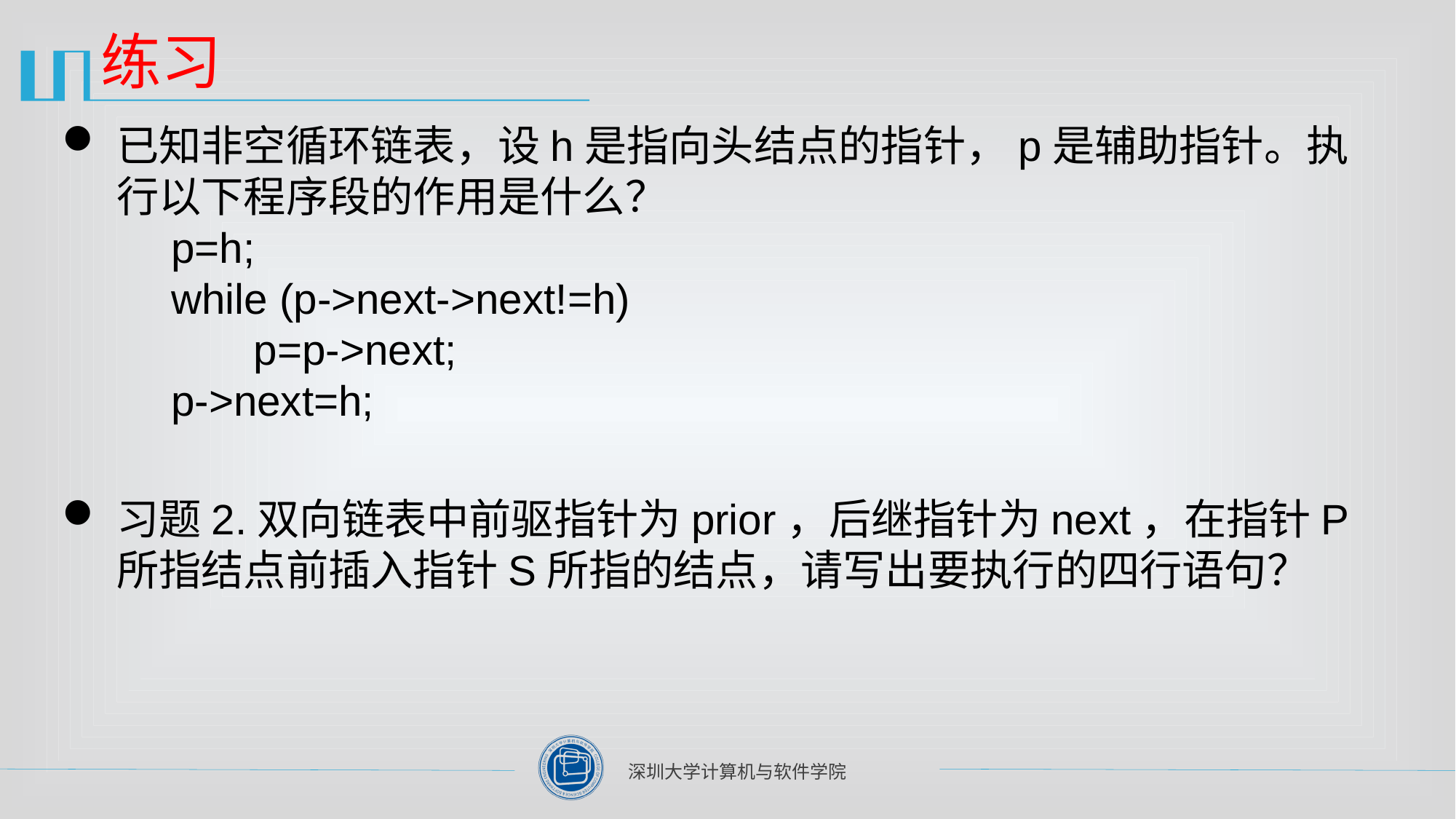

# 练习
已知非空循环链表，设h是指向头结点的指针，p是辅助指针。执行以下程序段的作用是什么？
	p=h;
	while (p->next->next!=h)
	       p=p->next;
	p->next=h;

习题2.双向链表中前驱指针为prior，后继指针为next，在指针P所指结点前插入指针S所指的结点，请写出要执行的四行语句？

61